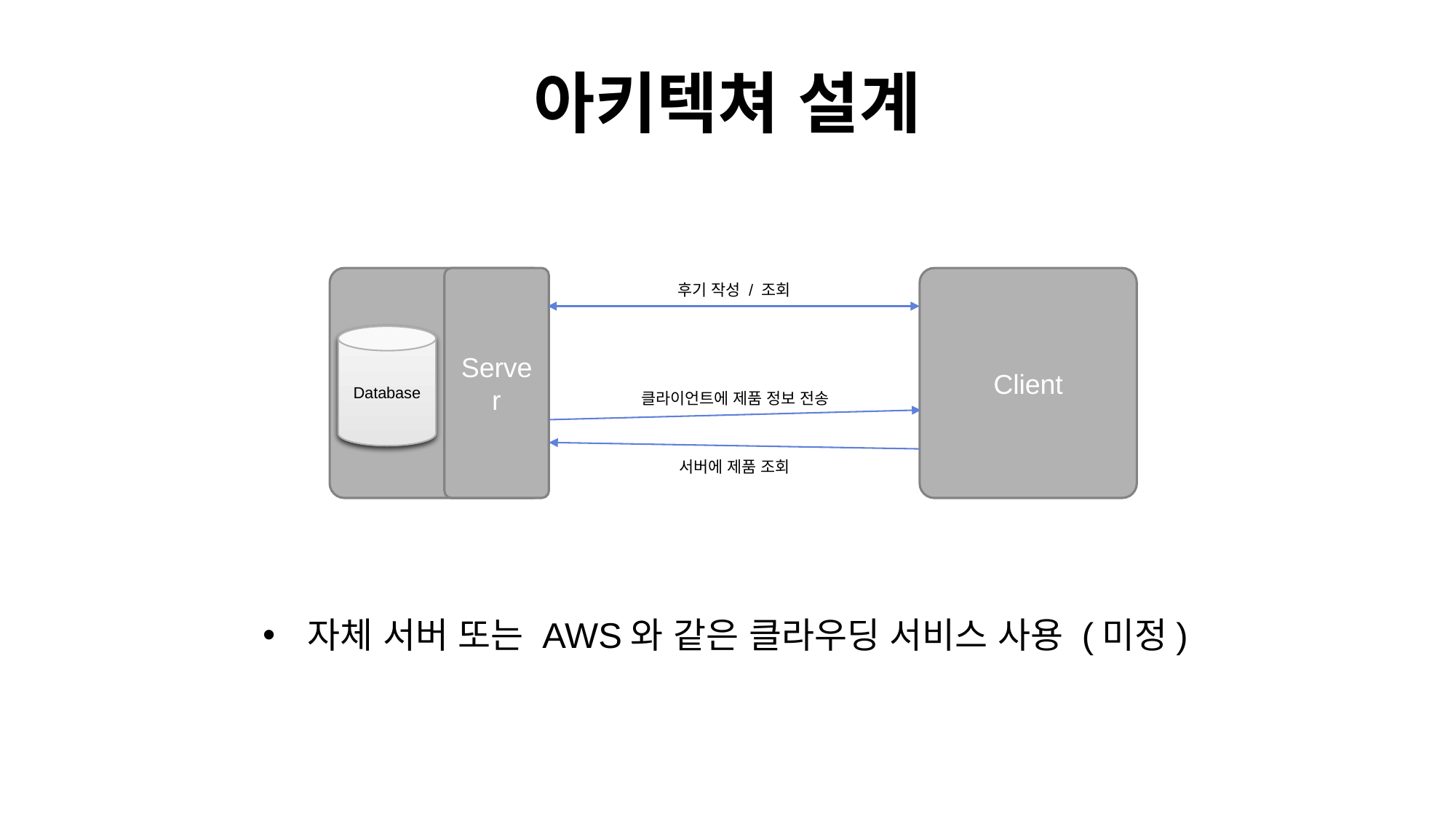

# 아키텍쳐 설계

Server
Client
후기 작성 / 조회
Database
클라이언트에 제품 정보 전송
서버에 제품 조회
자체 서버 또는 AWS와 같은 클라우딩 서비스 사용 (미정)